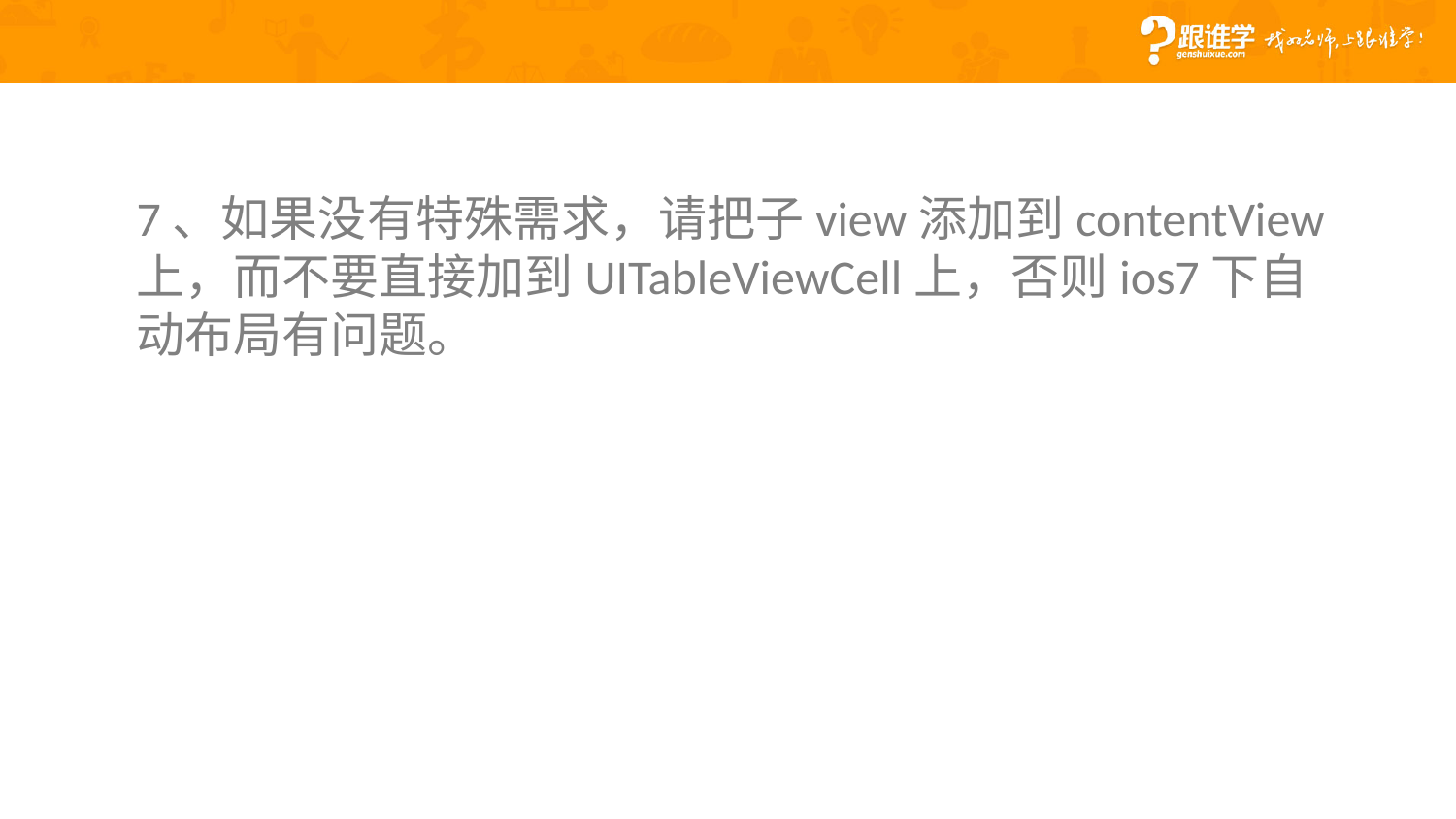

7、如果没有特殊需求，请把子view添加到contentView上，而不要直接加到UITableViewCell上，否则ios7下自动布局有问题。